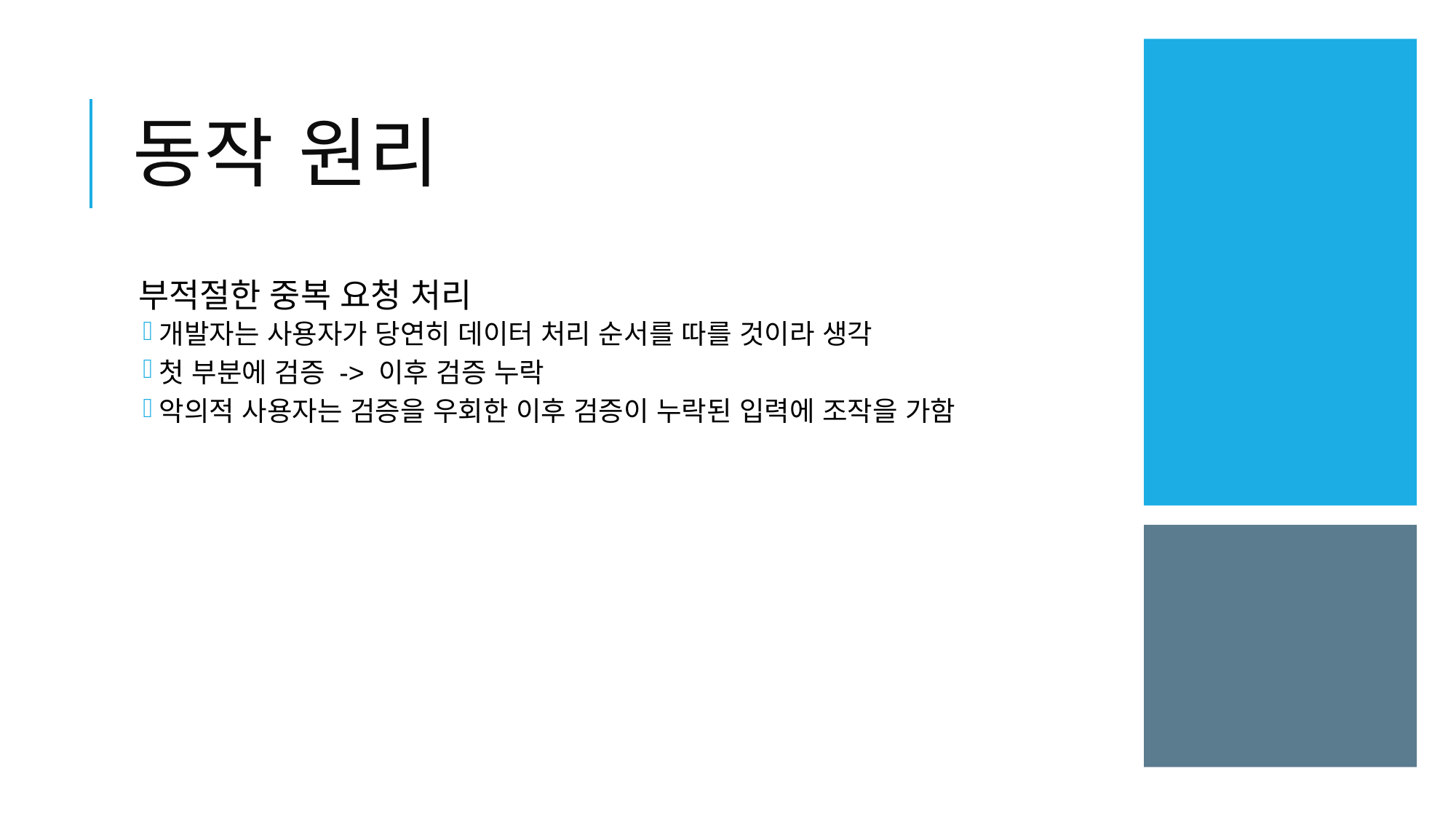

# 동작 원리
부적절한 중복 요청 처리
개발자는 사용자가 당연히 데이터 처리 순서를 따를 것이라 생각
첫 부분에 검증 -> 이후 검증 누락
악의적 사용자는 검증을 우회한 이후 검증이 누락된 입력에 조작을 가함